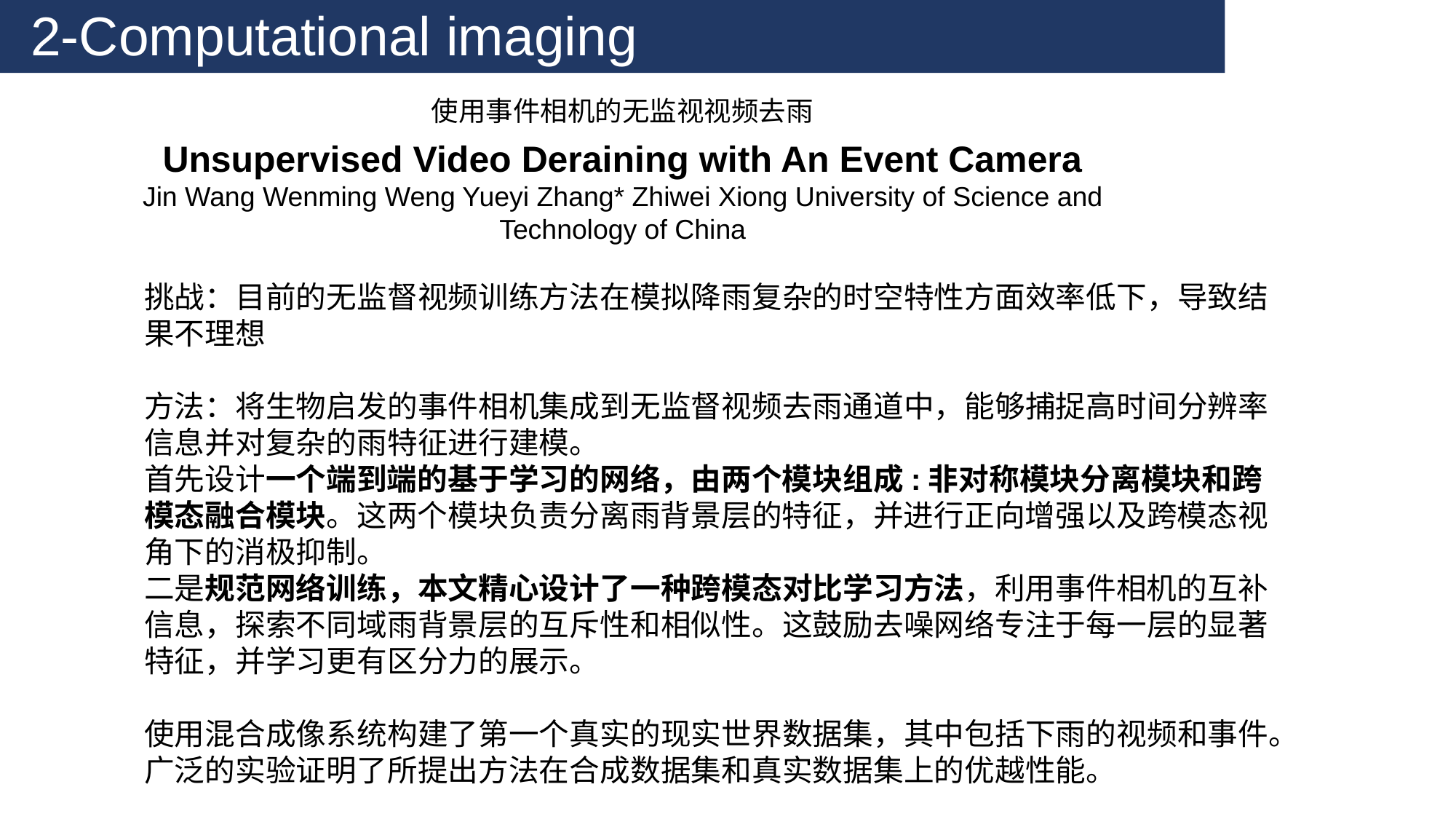

2-Computational imaging
使用事件相机的无监视视频去雨
Unsupervised Video Deraining with An Event Camera
Jin Wang Wenming Weng Yueyi Zhang* Zhiwei Xiong University of Science and Technology of China
挑战：目前的无监督视频训练方法在模拟降雨复杂的时空特性方面效率低下，导致结果不理想

方法：将生物启发的事件相机集成到无监督视频去雨通道中，能够捕捉高时间分辨率信息并对复杂的雨特征进行建模。
首先设计一个端到端的基于学习的网络，由两个模块组成:非对称模块分离模块和跨模态融合模块。这两个模块负责分离雨背景层的特征，并进行正向增强以及跨模态视角下的消极抑制。
二是规范网络训练，本文精心设计了一种跨模态对比学习方法，利用事件相机的互补信息，探索不同域雨背景层的互斥性和相似性。这鼓励去噪网络专注于每一层的显著特征，并学习更有区分力的展示。

使用混合成像系统构建了第一个真实的现实世界数据集，其中包括下雨的视频和事件。广泛的实验证明了所提出方法在合成数据集和真实数据集上的优越性能。